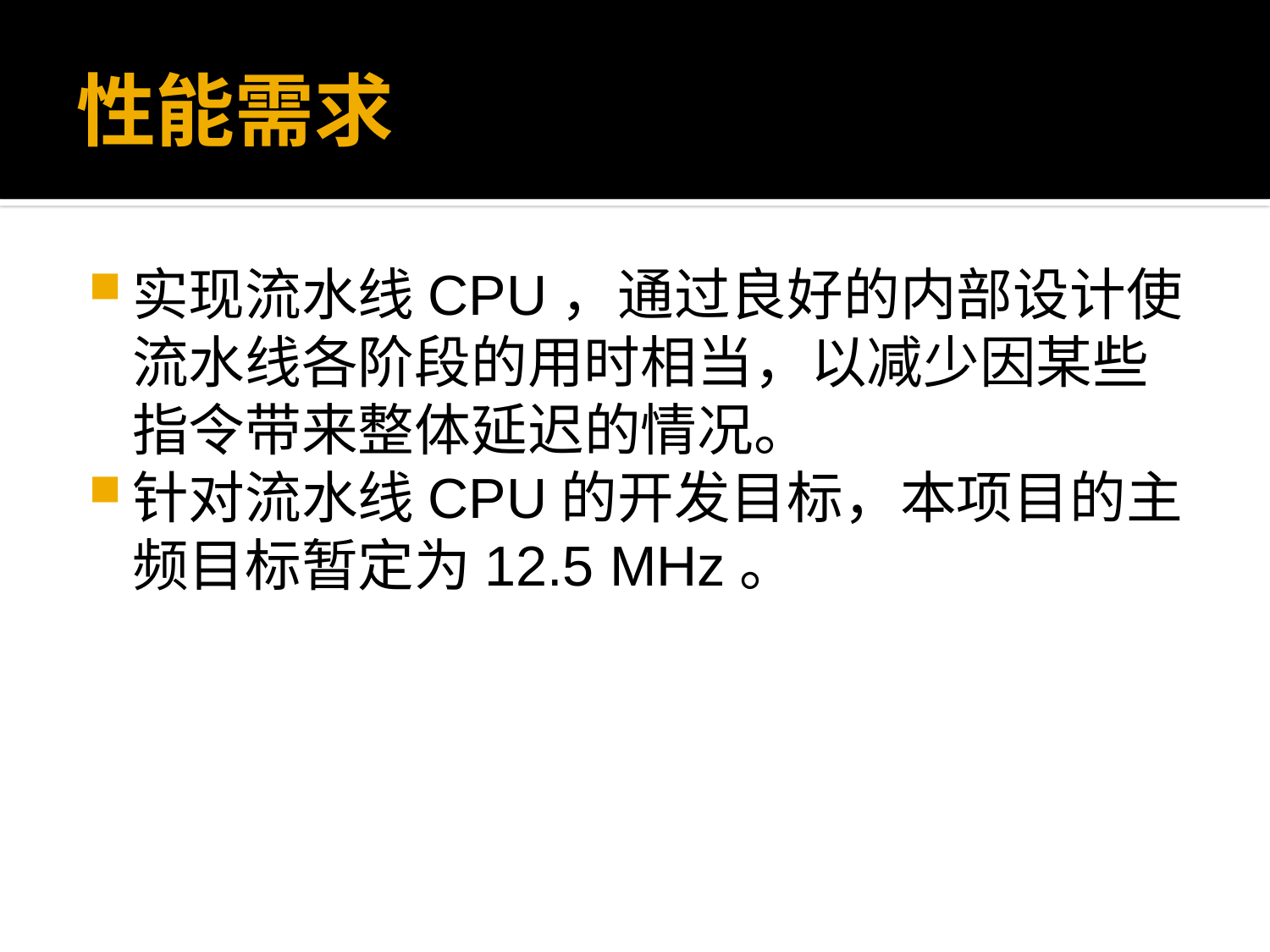

# 性能需求
实现流水线CPU，通过良好的内部设计使流水线各阶段的用时相当，以减少因某些指令带来整体延迟的情况。
针对流水线CPU的开发目标，本项目的主频目标暂定为12.5 MHz。